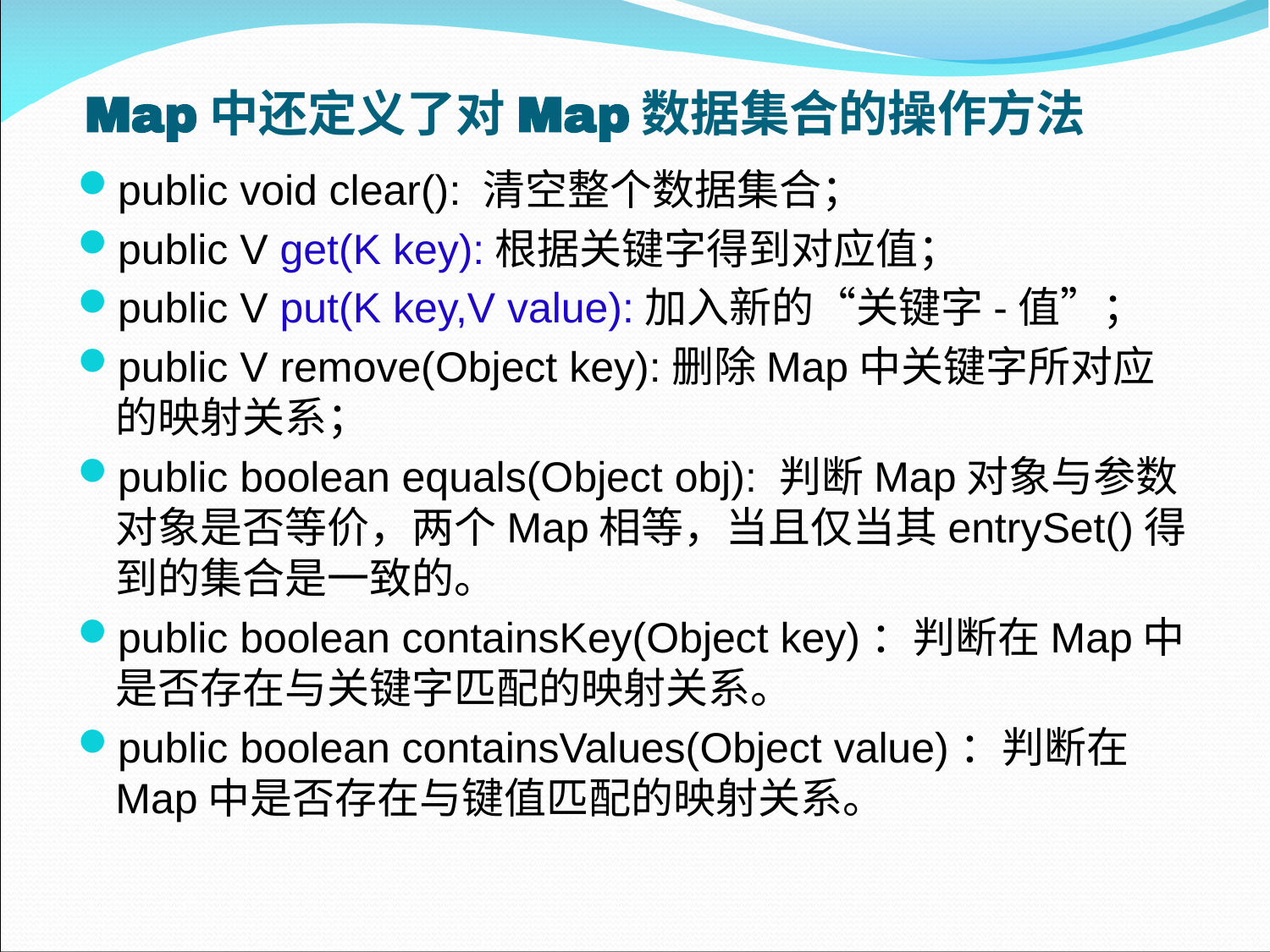

# Map中还定义了对Map数据集合的操作方法
public void clear(): 清空整个数据集合；
public V get(K key):根据关键字得到对应值；
public V put(K key,V value):加入新的“关键字-值”；
public V remove(Object key):删除Map中关键字所对应的映射关系；
public boolean equals(Object obj): 判断Map对象与参数对象是否等价，两个Map相等，当且仅当其entrySet()得到的集合是一致的。
public boolean containsKey(Object key)：判断在Map中是否存在与关键字匹配的映射关系。
public boolean containsValues(Object value)：判断在Map中是否存在与键值匹配的映射关系。